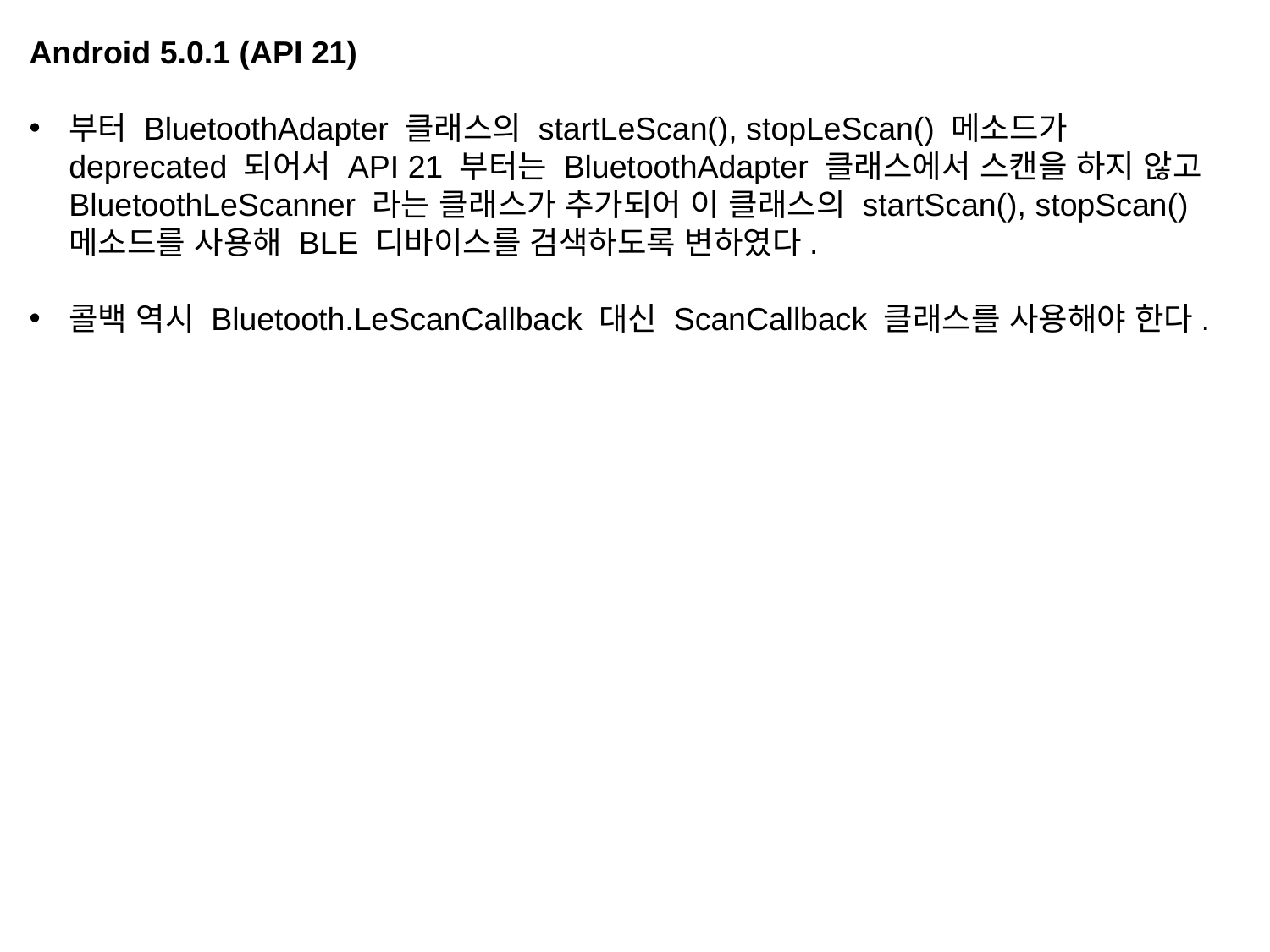

Android 5.0.1 (API 21)

부터 BluetoothAdapter 클래스의 startLeScan(), stopLeScan() 메소드가 deprecated 되어서 API 21 부터는 BluetoothAdapter 클래스에서 스캔을 하지 않고 BluetoothLeScanner 라는 클래스가 추가되어 이 클래스의 startScan(), stopScan() 메소드를 사용해 BLE 디바이스를 검색하도록 변하였다.

콜백 역시 Bluetooth.LeScanCallback 대신 ScanCallback 클래스를 사용해야 한다.